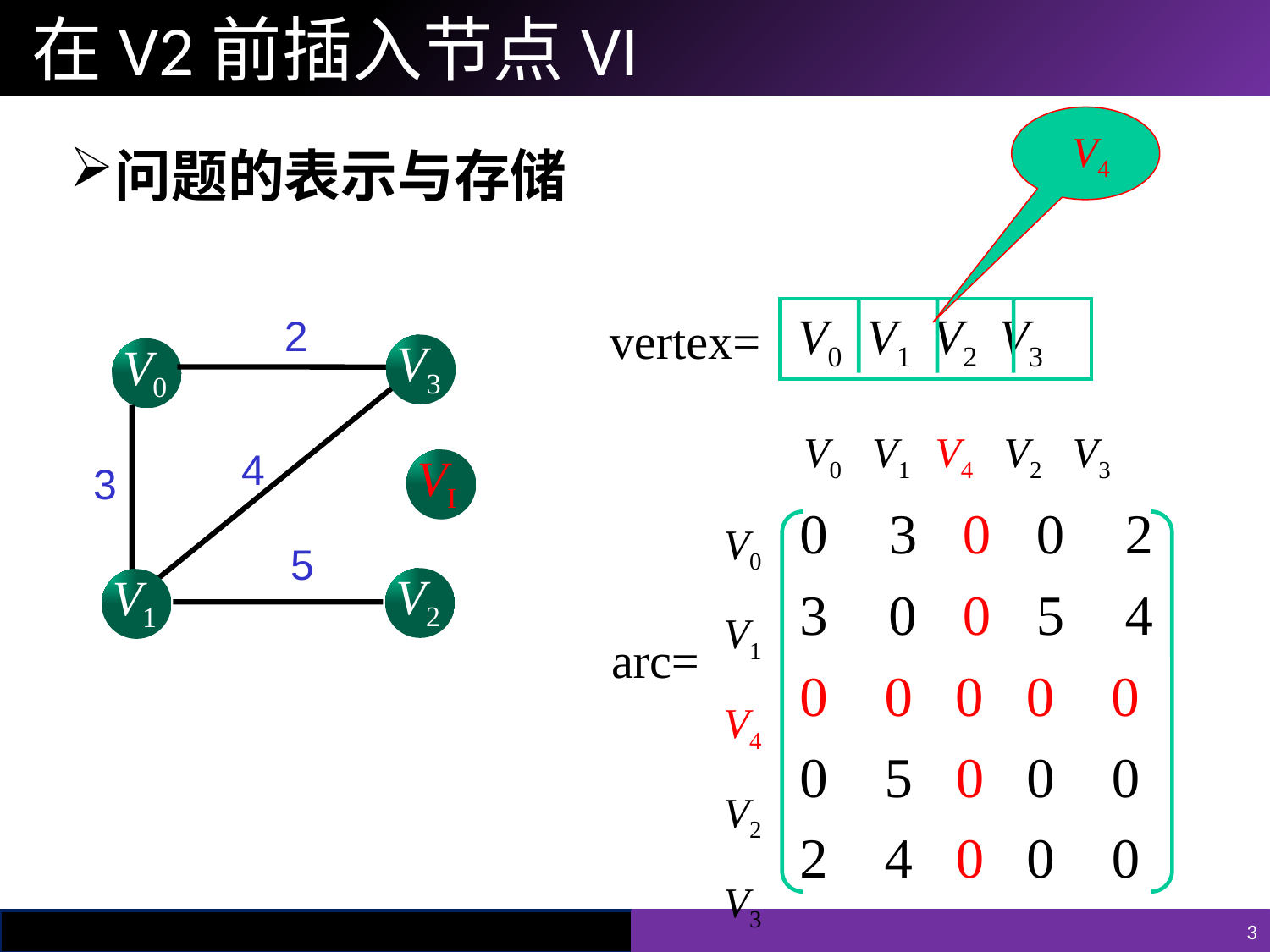

# 在V2前插入节点VI
 V4
问题的表示与存储
V0  V1   V2   V3

vertex=
2
V3
V0

V0     V1    V4     V2     V3
4
VI
V2

3
V0
V1
V4
V2
V3
0    3   0   0    2
3    0   0   5    4
0    0   0   0    0
0    5   0   0    0
2    4   0   0    0

5
V2
V1

arc=
3